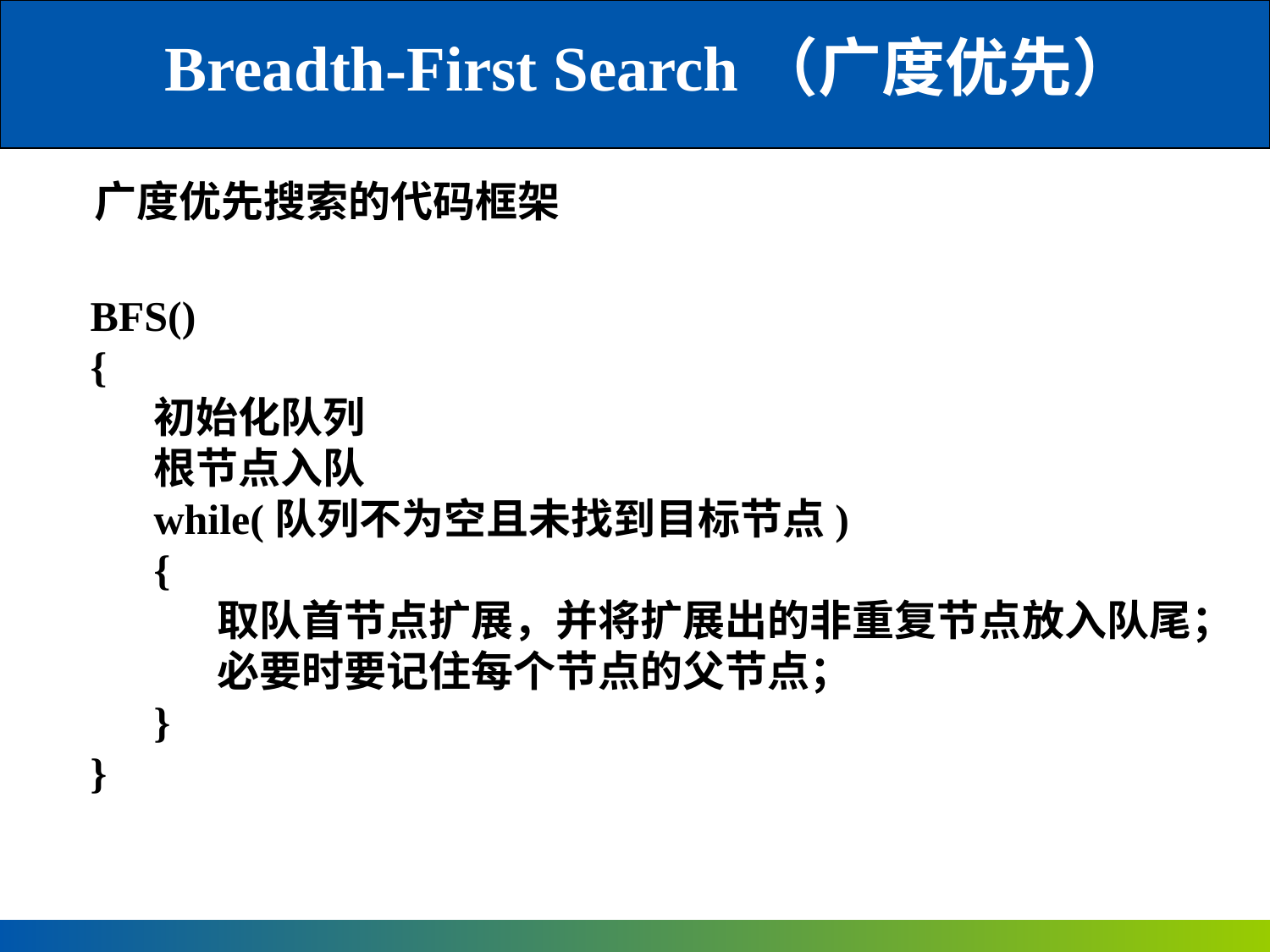

Breadth-First Search（广度优先）
广度优先搜索的代码框架

BFS()
{
初始化队列
根节点入队
while(队列不为空且未找到目标节点)
{
取队首节点扩展，并将扩展出的非重复节点放入队尾；
必要时要记住每个节点的父节点；
}
}